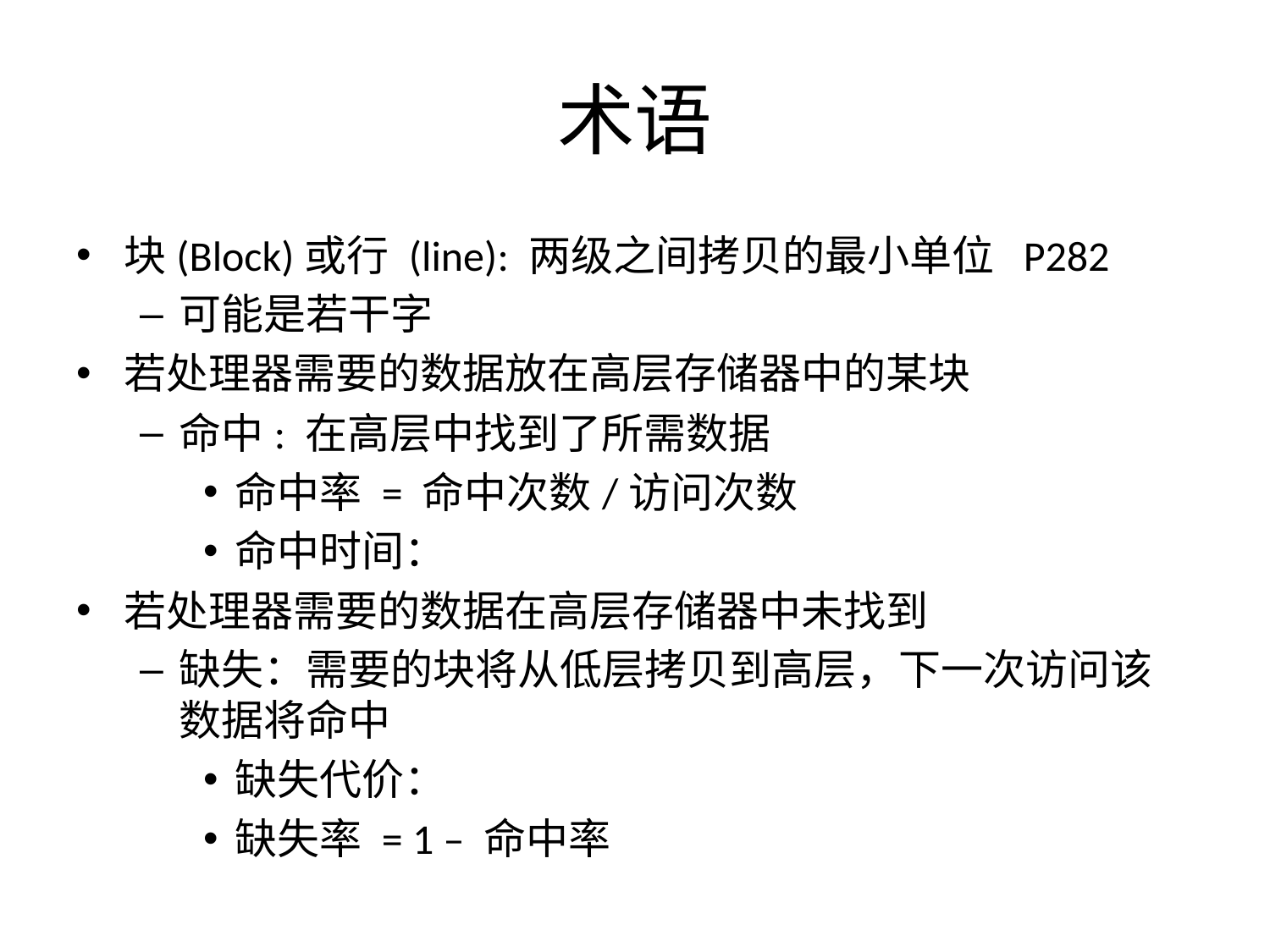

# 术语
块(Block)或行 (line): 两级之间拷贝的最小单位  P282
可能是若干字
若处理器需要的数据放在高层存储器中的某块
命中: 在高层中找到了所需数据
命中率 = 命中次数/访问次数
命中时间：
若处理器需要的数据在高层存储器中未找到
缺失：需要的块将从低层拷贝到高层，下一次访问该数据将命中
缺失代价：
缺失率 = 1 – 命中率